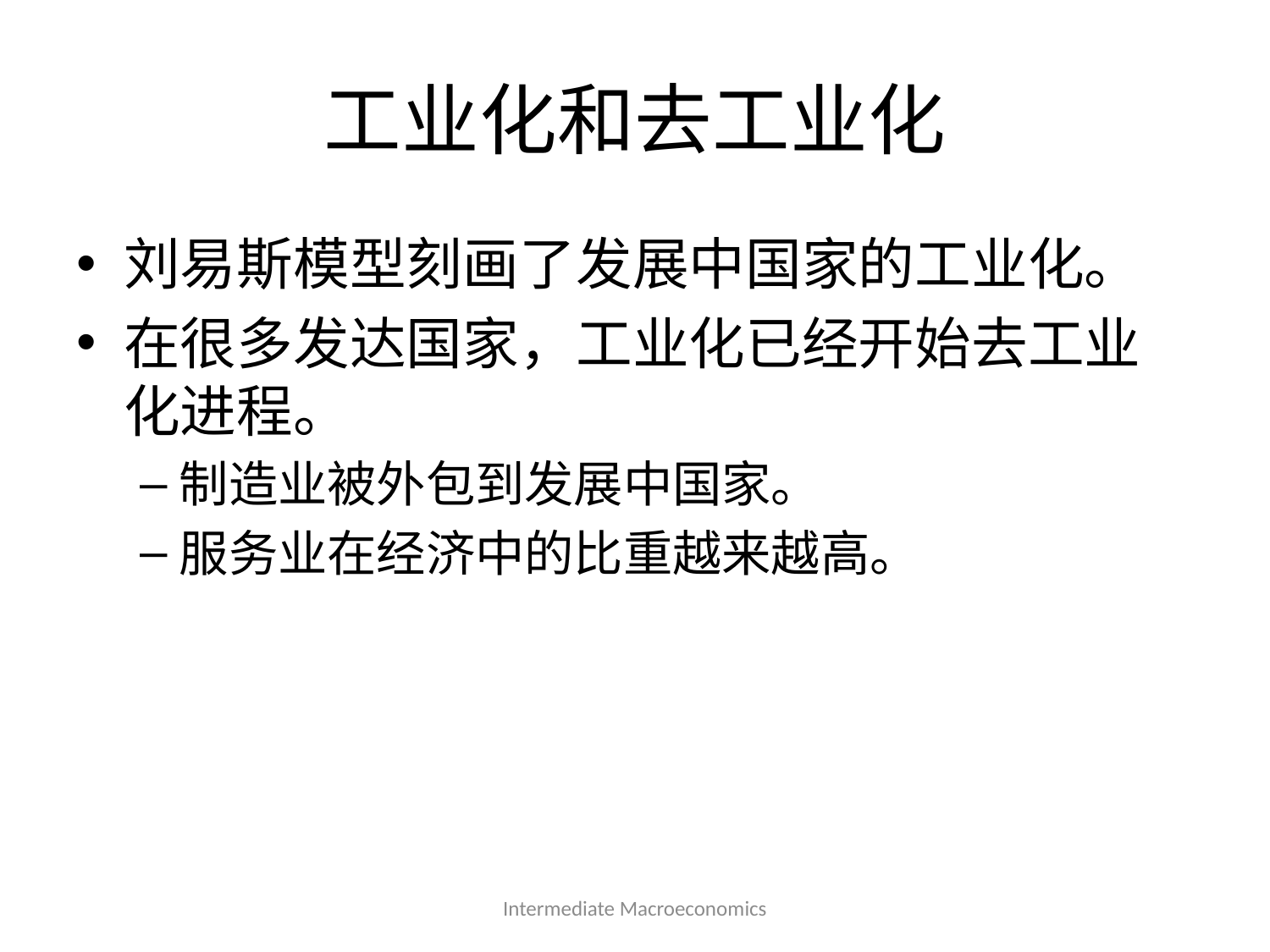

# 工业化和去工业化
刘易斯模型刻画了发展中国家的工业化。
在很多发达国家，工业化已经开始去工业化进程。
制造业被外包到发展中国家。
服务业在经济中的比重越来越高。
Intermediate Macroeconomics